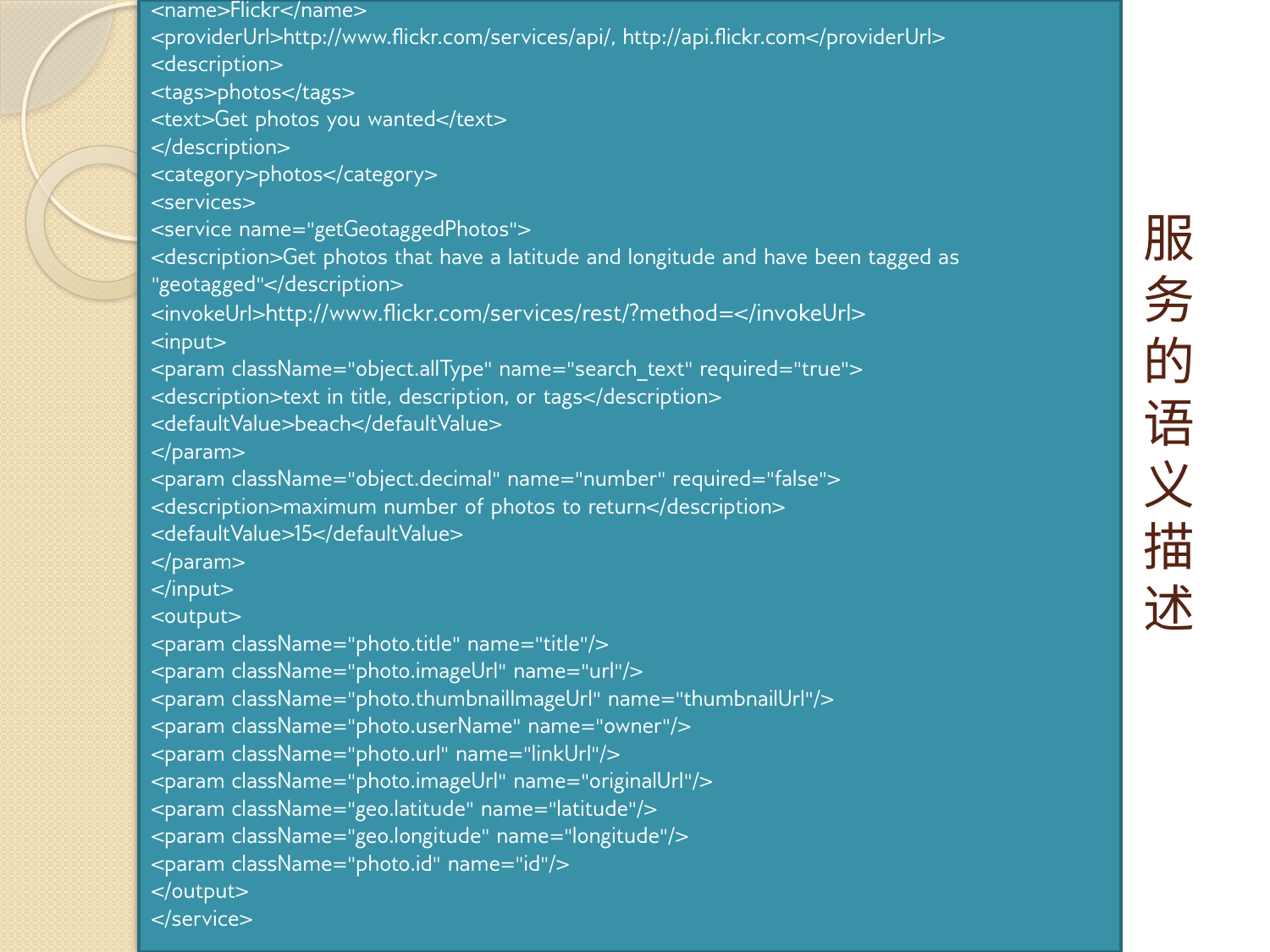

<name>Flickr</name>
<providerUrl>http://www.flickr.com/services/api/, http://api.flickr.com</providerUrl>
<description>
<tags>photos</tags>
<text>Get photos you wanted</text>
</description>
<category>photos</category>
<services>
<service name="getGeotaggedPhotos">
<description>Get photos that have a latitude and longitude and have been tagged as "geotagged"</description>
<invokeUrl>http://www.flickr.com/services/rest/?method=</invokeUrl>
<input>
<param className="object.allType" name="search_text" required="true">
<description>text in title, description, or tags</description>
<defaultValue>beach</defaultValue>
</param>
<param className="object.decimal" name="number" required="false">
<description>maximum number of photos to return</description>
<defaultValue>15</defaultValue>
</param>
</input>
<output>
<param className="photo.title" name="title"/>
<param className="photo.imageUrl" name="url"/>
<param className="photo.thumbnailImageUrl" name="thumbnailUrl"/>
<param className="photo.userName" name="owner"/>
<param className="photo.url" name="linkUrl"/>
<param className="photo.imageUrl" name="originalUrl"/>
<param className="geo.latitude" name="latitude"/>
<param className="geo.longitude" name="longitude"/>
<param className="photo.id" name="id"/>
</output>
</service>

# 服务的语义描述